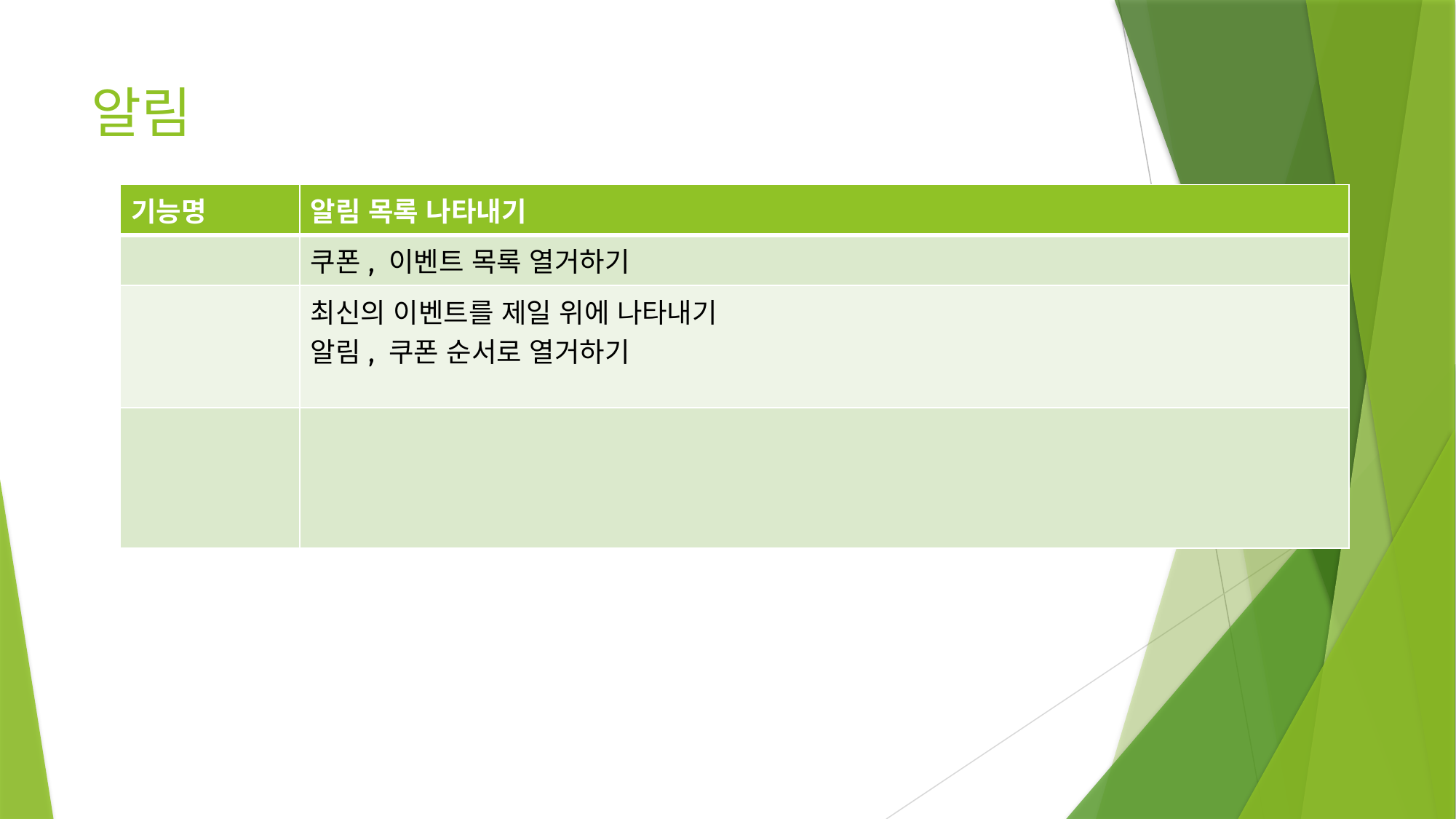

알림
| 기능명 | 알림 목록 나타내기 |
| --- | --- |
|  | 쿠폰, 이벤트 목록 열거하기 |
|  | 최신의 이벤트를 제일 위에 나타내기 알림, 쿠폰 순서로 열거하기 |
|  |  |